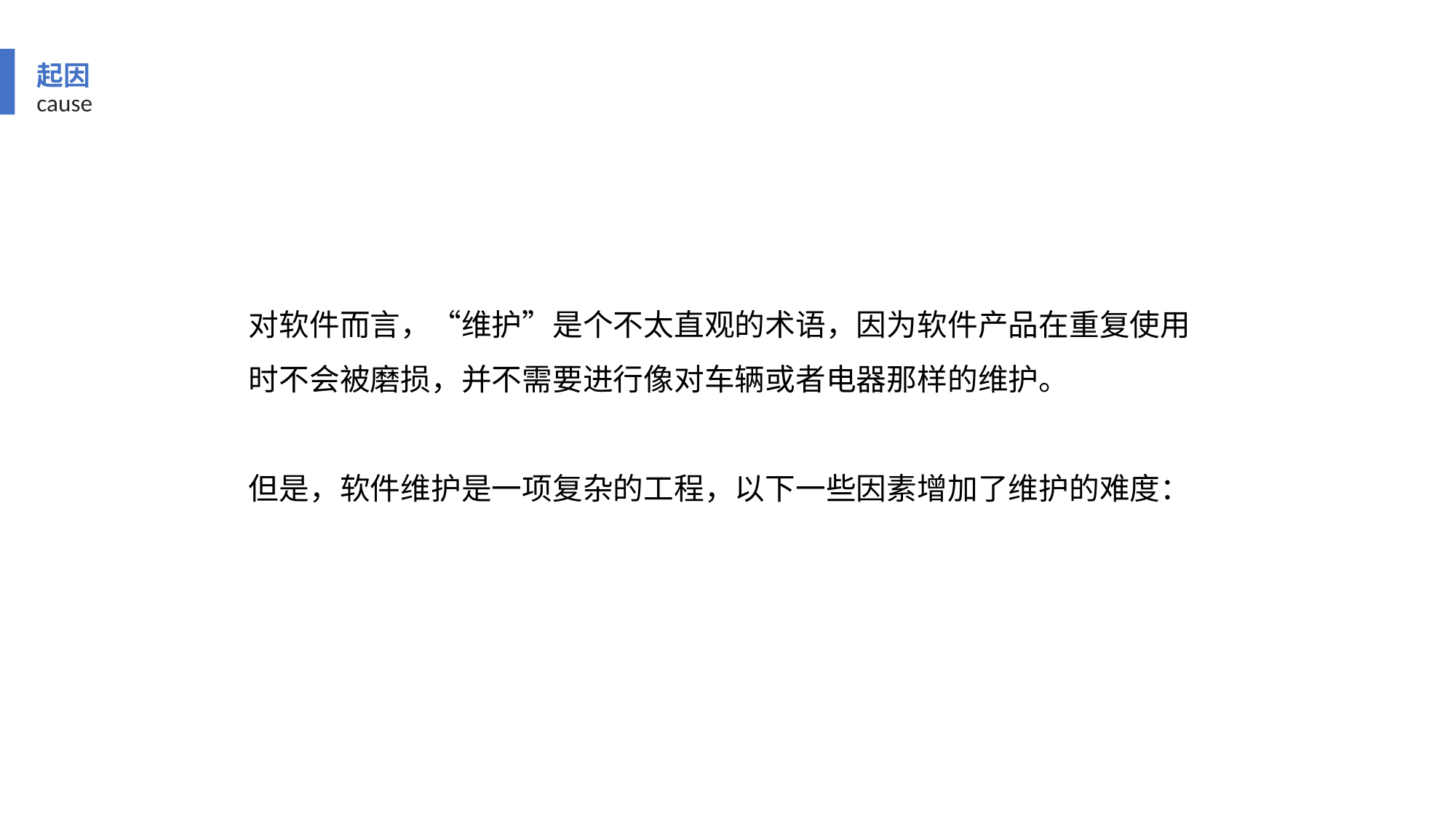

起因
cause
对软件而言，“维护”是个不太直观的术语，因为软件产品在重复使用时不会被磨损，并不需要进行像对车辆或者电器那样的维护。

但是，软件维护是一项复杂的工程，以下一些因素增加了维护的难度：